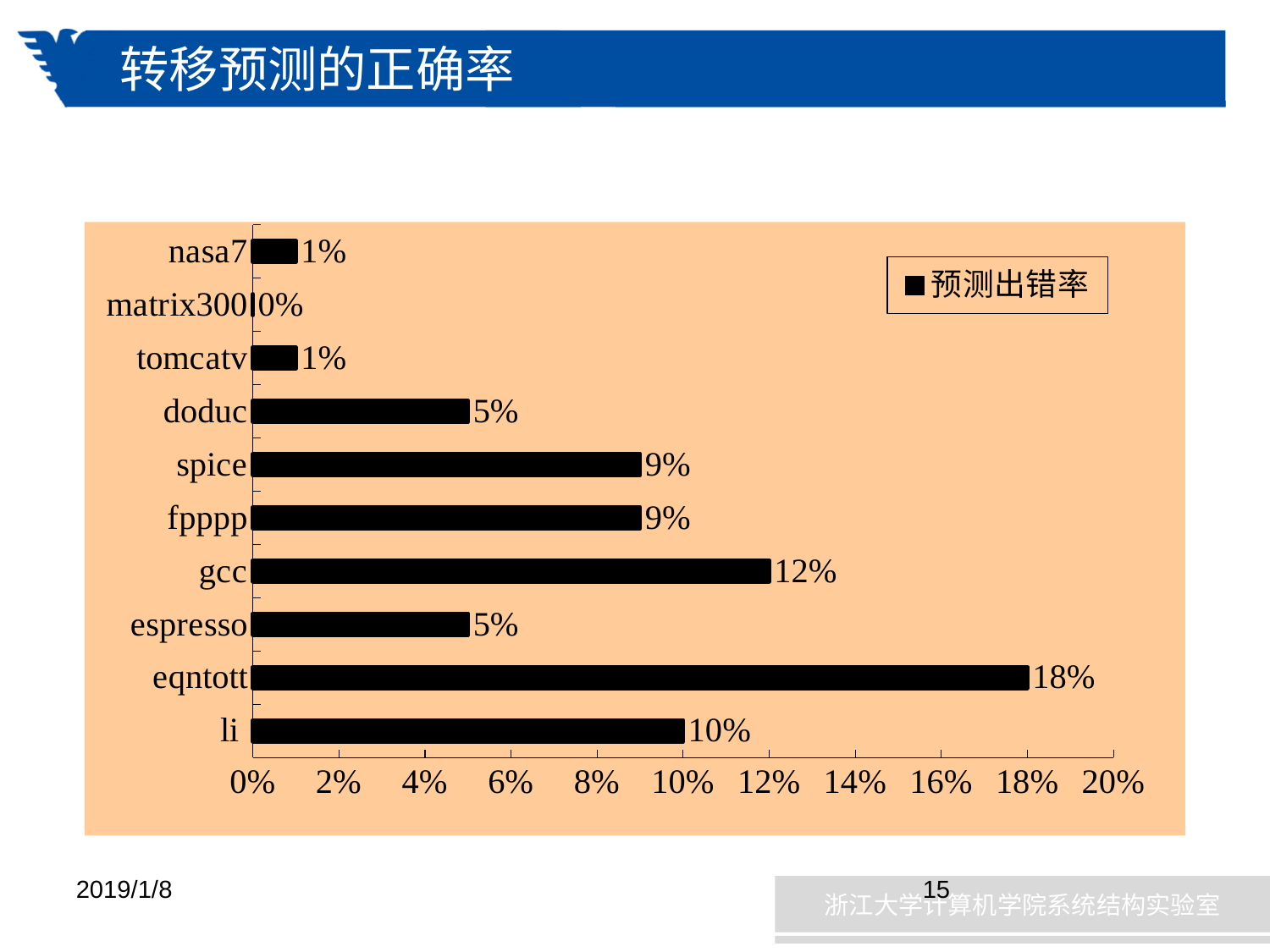

# 转移预测的正确率

### Chart

| Category | 预测出错率 |
|---|---|
| li  | 0.1 |
| eqntott | 0.18 |
| espresso | 0.05 |
| gcc | 0.12 |
| fpppp | 0.09 |
| spice | 0.09 |
| doduc | 0.05 |
| tomcatv | 0.01 |
| matrix300 | 0.0 |
| nasa7 | 0.01 |
2019/1/8
15